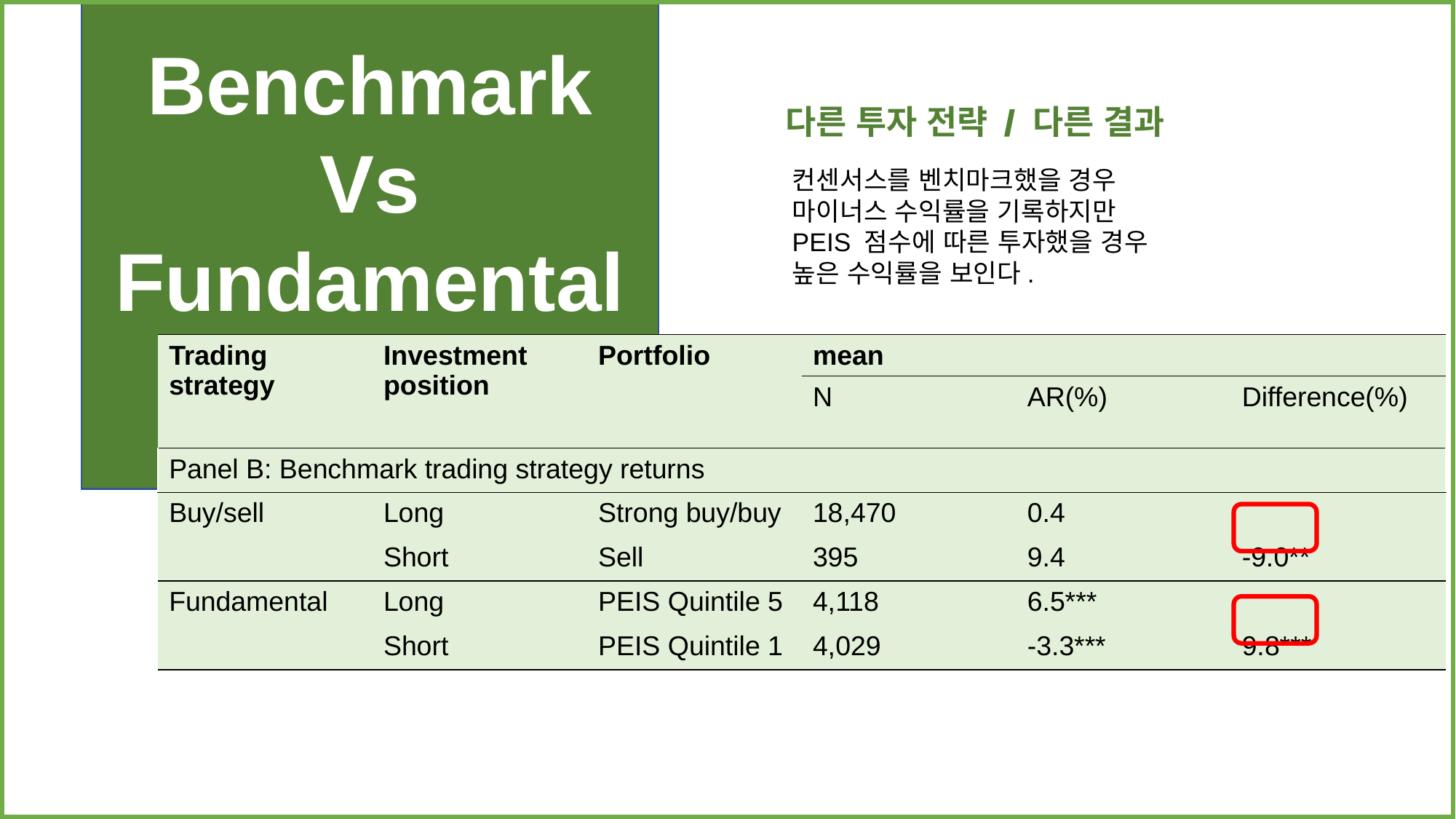

Benchmark
Vs Fundamental
다른 투자 전략 / 다른 결과
컨센서스를 벤치마크했을 경우
마이너스 수익률을 기록하지만
PEIS 점수에 따른 투자했을 경우
높은 수익률을 보인다.
| Trading strategy | Investment position | Portfolio | mean |  |  |
| --- | --- | --- | --- | --- | --- |
|  |  |  | N | AR(%) | Difference(%) |
| Panel B: Benchmark trading strategy returns |  |  |  |  |  |
| Buy/sell | Long | Strong buy/buy | 18,470 | 0.4 |  |
|  | Short | Sell | 395 | 9.4 | -9.0\*\* |
| Fundamental | Long | PEIS Quintile 5 | 4,118 | 6.5\*\*\* |  |
|  | Short | PEIS Quintile 1 | 4,029 | -3.3\*\*\* | 9.8\*\*\* |